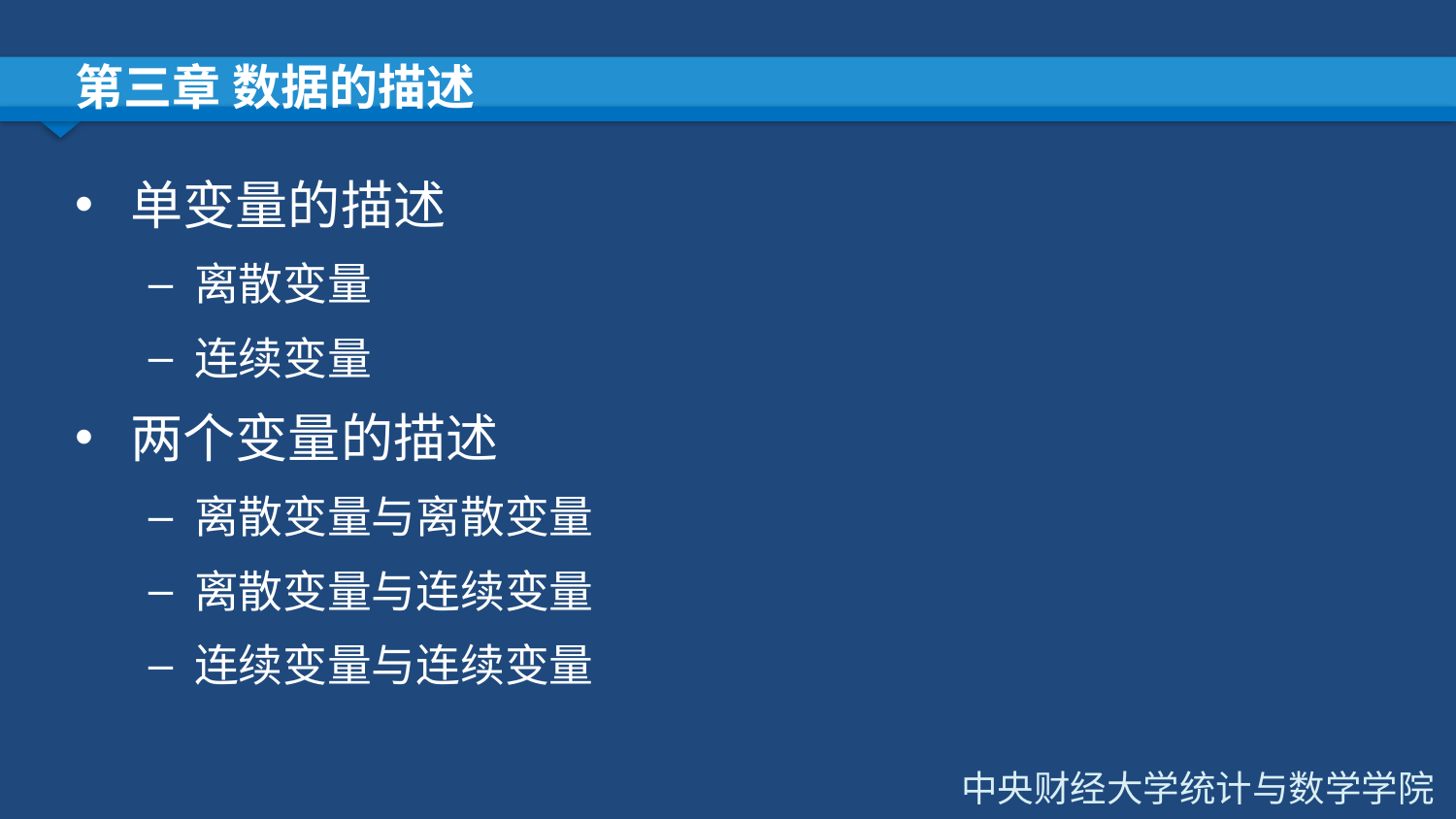

# 第三章 数据的描述
单变量的描述
离散变量
连续变量
两个变量的描述
离散变量与离散变量
离散变量与连续变量
连续变量与连续变量